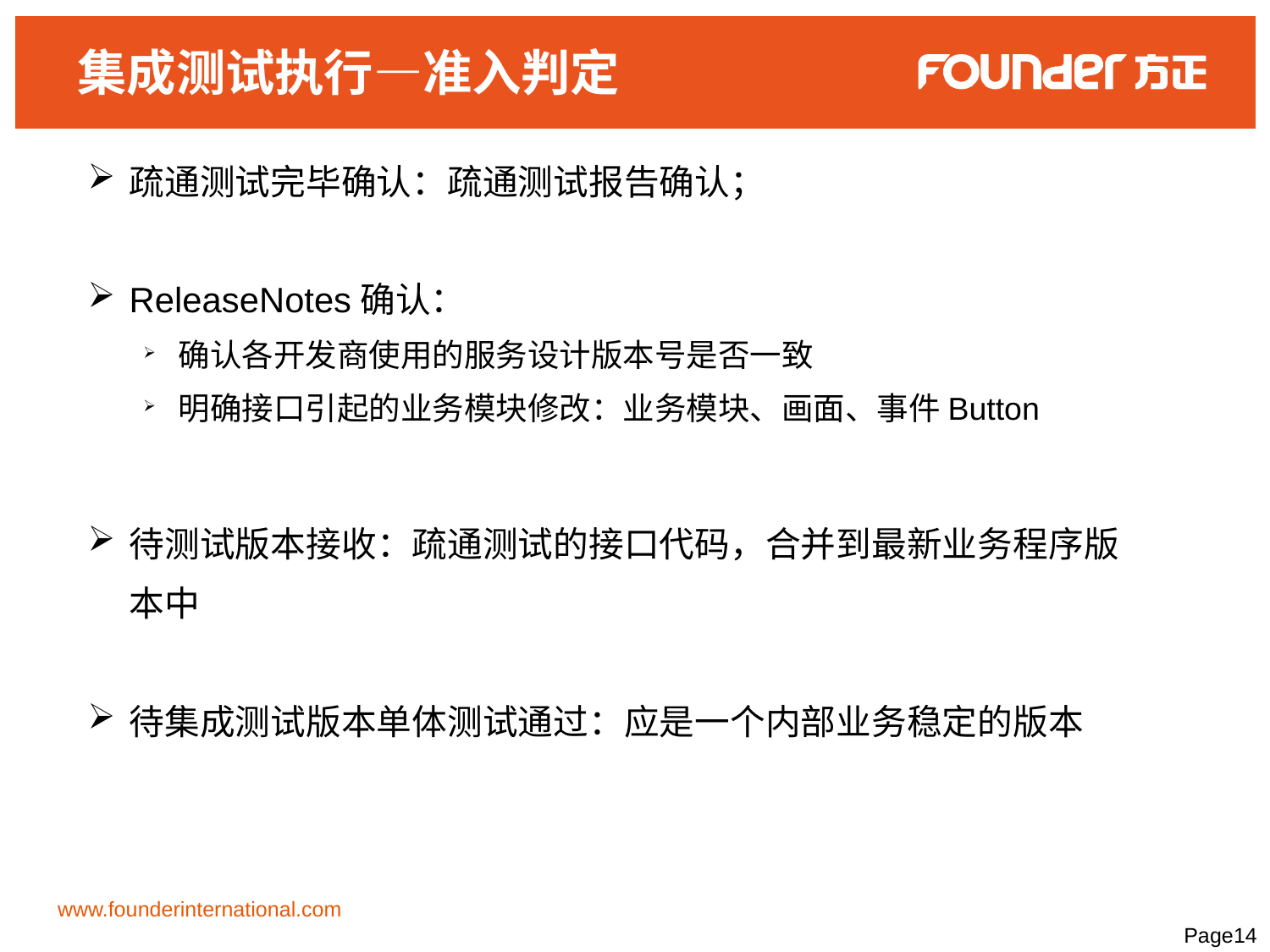

集成测试执行—准入判定
疏通测试完毕确认：疏通测试报告确认；

ReleaseNotes确认：
确认各开发商使用的服务设计版本号是否一致
明确接口引起的业务模块修改：业务模块、画面、事件Button

待测试版本接收：疏通测试的接口代码，合并到最新业务程序版本中

待集成测试版本单体测试通过：应是一个内部业务稳定的版本
www.founderinternational.com
Page14